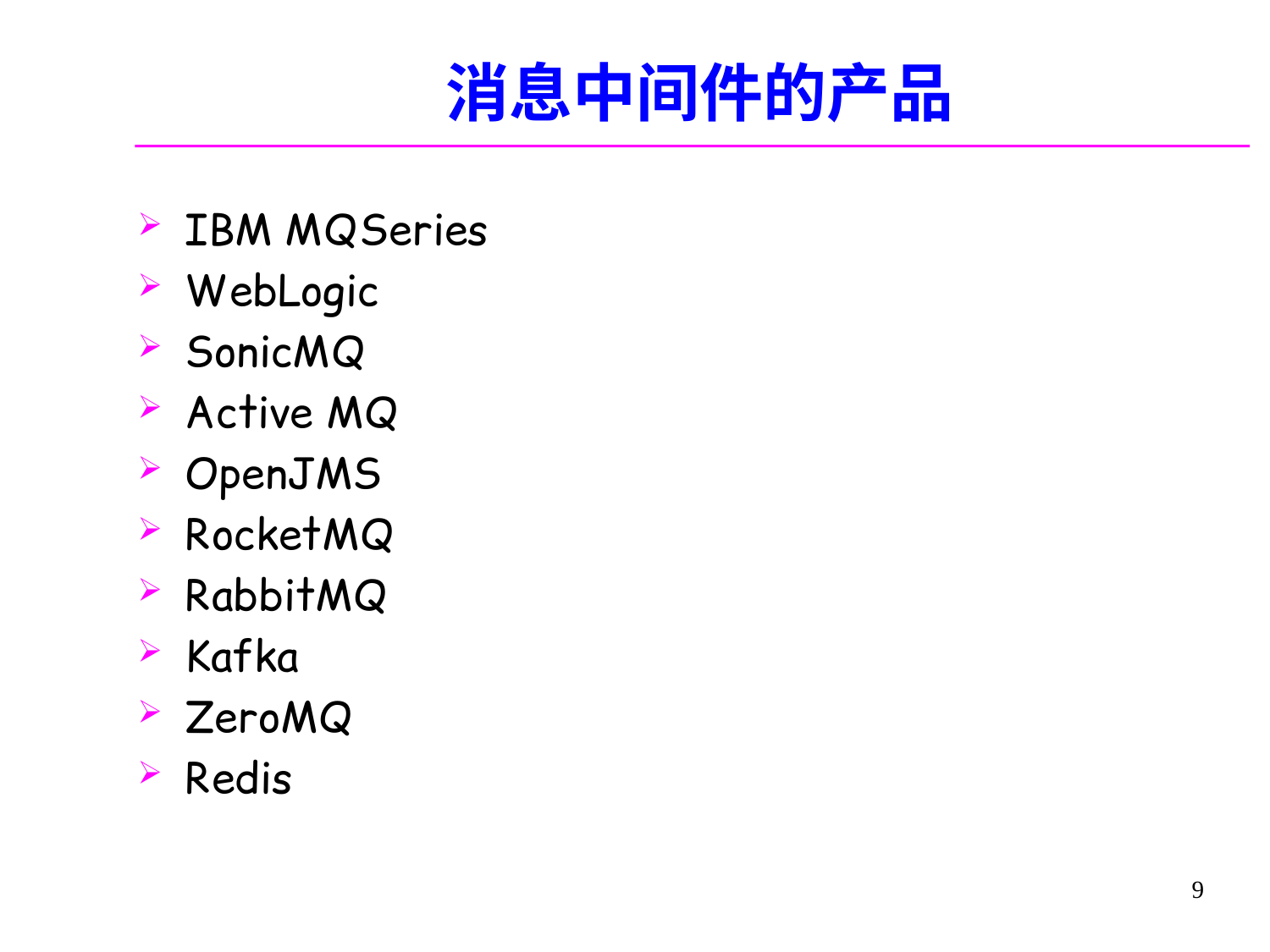

# 消息中间件的产品
IBM MQSeries
WebLogic
SonicMQ
Active MQ
OpenJMS
RocketMQ
RabbitMQ
Kafka
ZeroMQ
Redis
9